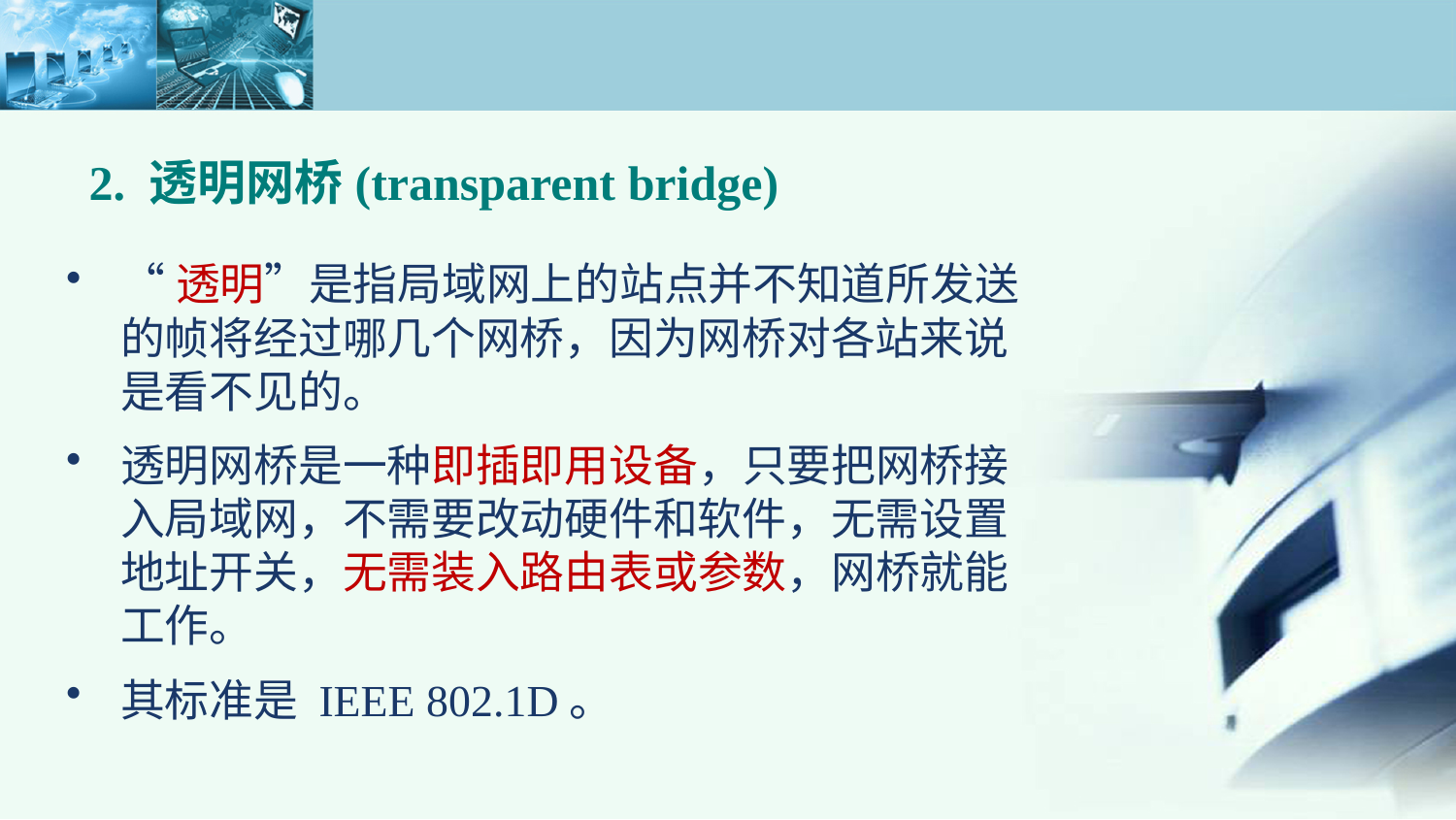

2. 透明网桥(transparent bridge)
“透明”是指局域网上的站点并不知道所发送的帧将经过哪几个网桥，因为网桥对各站来说是看不见的。
透明网桥是一种即插即用设备，只要把网桥接入局域网，不需要改动硬件和软件，无需设置地址开关，无需装入路由表或参数，网桥就能工作。
其标准是 IEEE 802.1D。